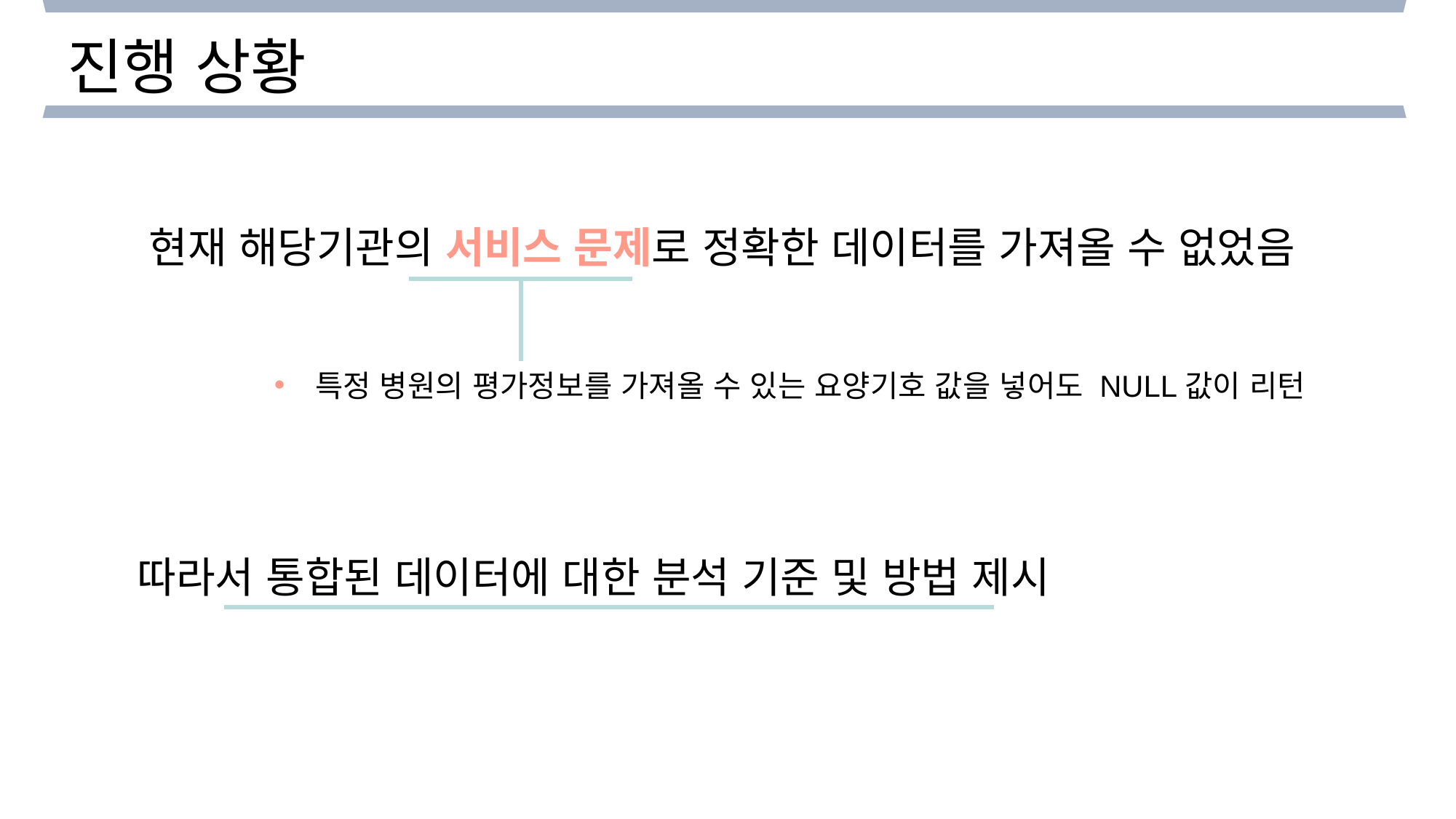

진행 상황

현재 해당기관의 서비스 문제로 정확한 데이터를 가져올 수 없었음
특정 병원의 평가정보를 가져올 수 있는 요양기호 값을 넣어도 NULL값이 리턴
따라서 통합된 데이터에 대한 분석 기준 및 방법 제시